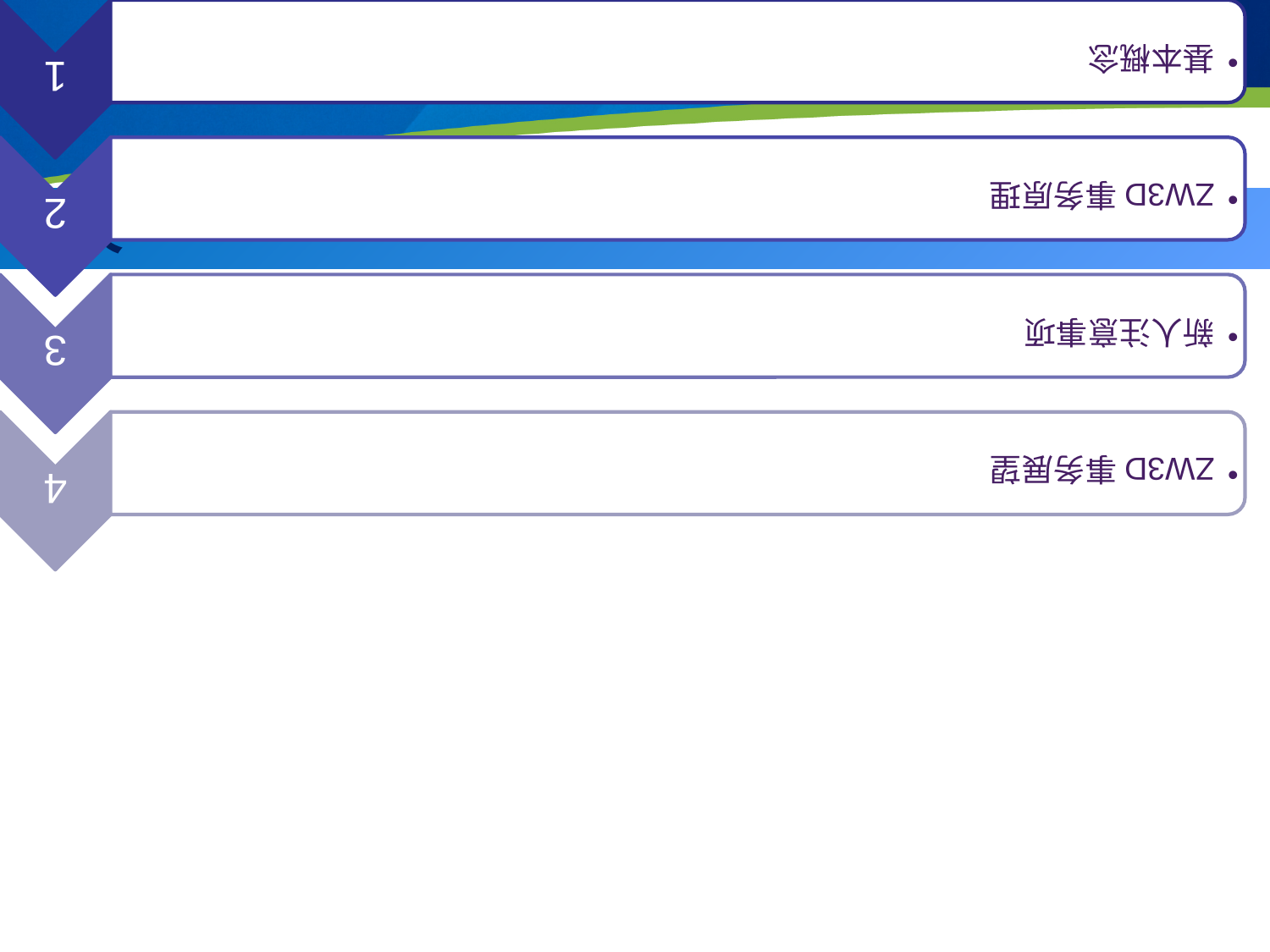

目录

1
基本概念
2
ZW3D事务原理
3
新人注意事项
4
ZW3D事务展望